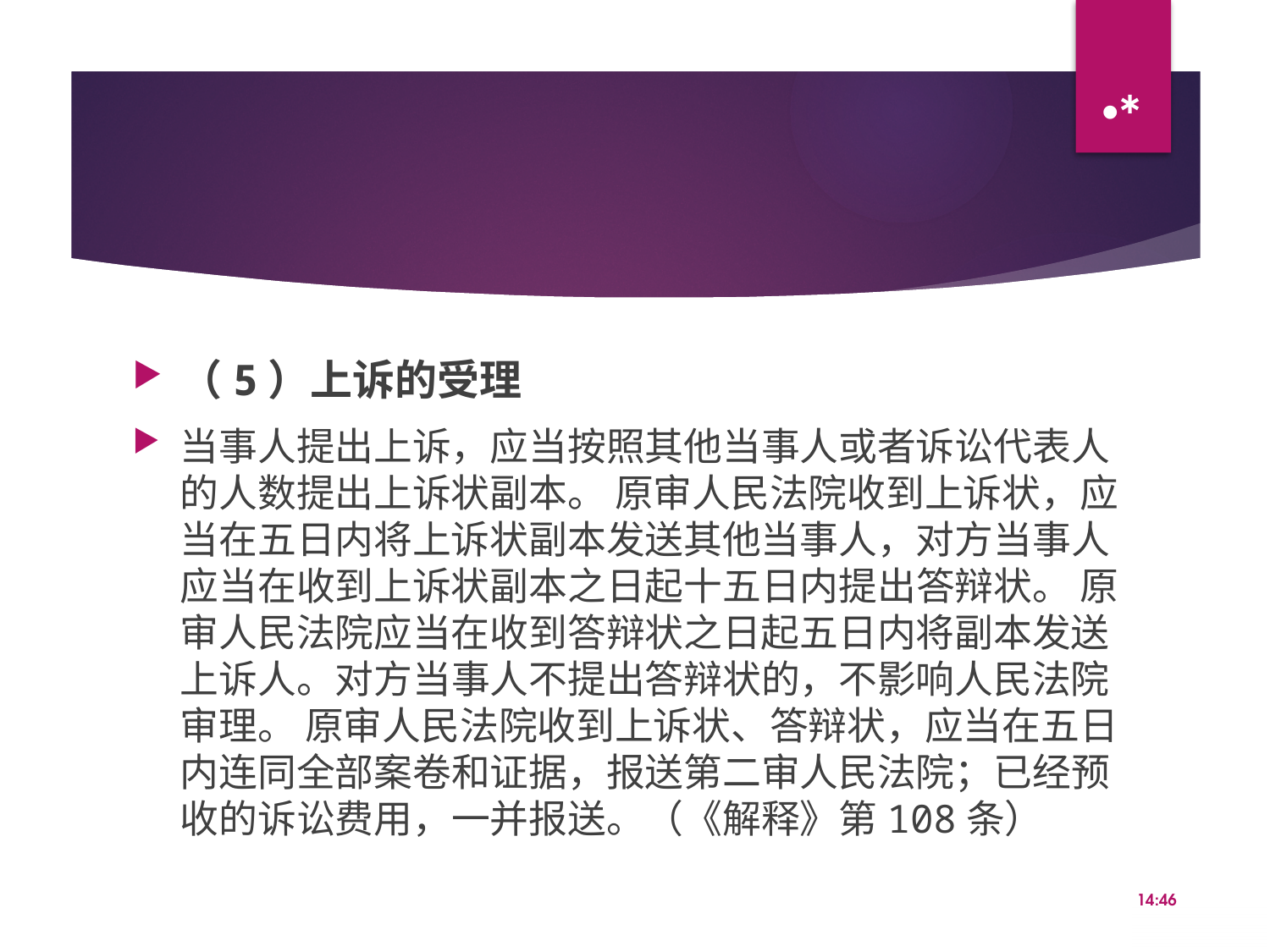

*
#
（5）上诉的受理
当事人提出上诉，应当按照其他当事人或者诉讼代表人的人数提出上诉状副本。 原审人民法院收到上诉状，应当在五日内将上诉状副本发送其他当事人，对方当事人应当在收到上诉状副本之日起十五日内提出答辩状。 原审人民法院应当在收到答辩状之日起五日内将副本发送上诉人。对方当事人不提出答辩状的，不影响人民法院审理。 原审人民法院收到上诉状、答辩状，应当在五日内连同全部案卷和证据，报送第二审人民法院；已经预收的诉讼费用，一并报送。（《解释》第108条）
14:46